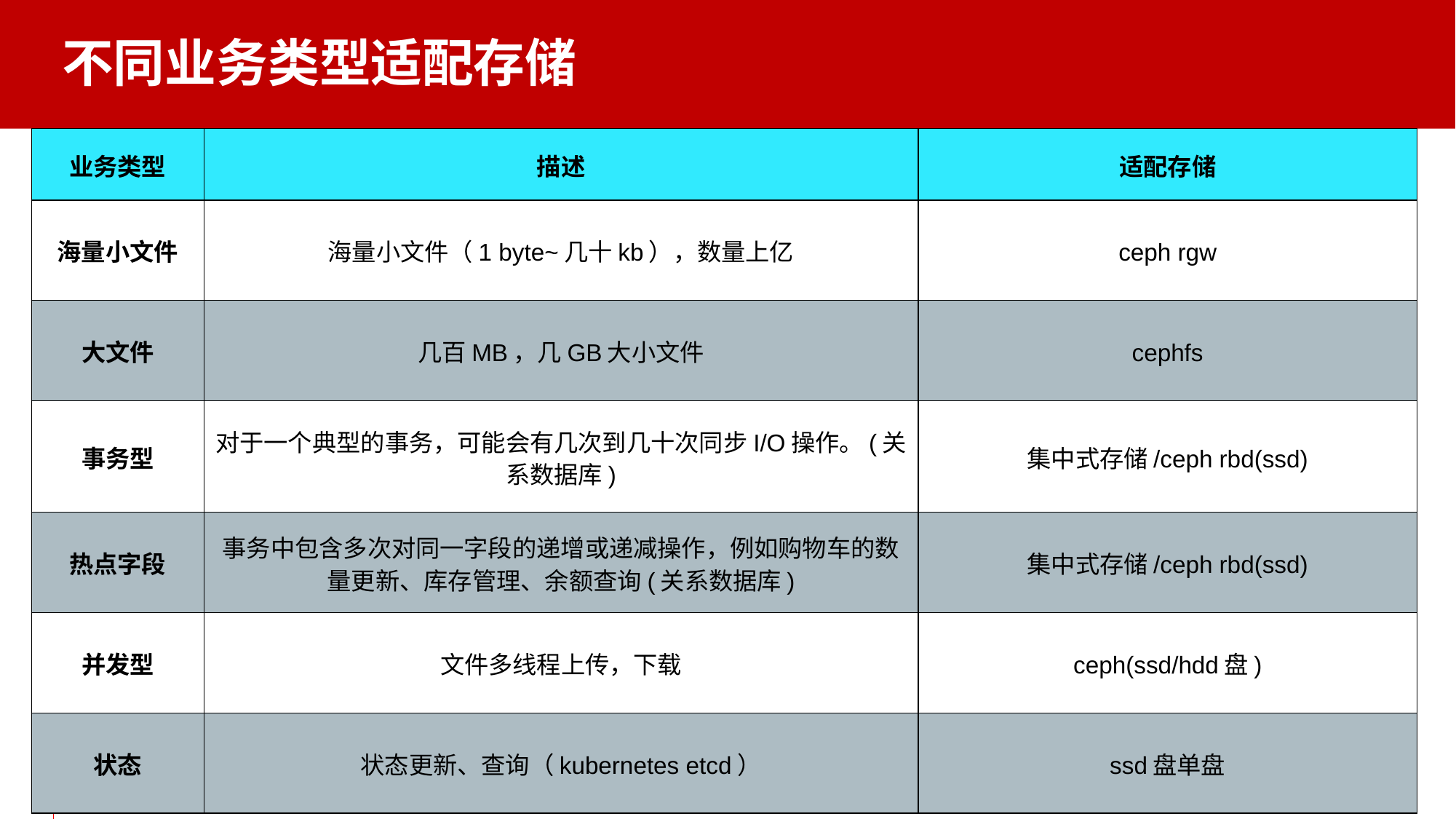

不同业务类型适配存储
| 业务类型 | 描述 | 适配存储 |
| --- | --- | --- |
| 海量小文件 | 海量小文件（1 byte~几十kb），数量上亿 | ceph rgw |
| 大文件 | 几百MB，几GB大小文件 | cephfs |
| 事务型 | 对于一个典型的事务，可能会有几次到几十次同步I/O操作。(关系数据库) | 集中式存储/ceph rbd(ssd) |
| 热点字段 | 事务中包含多次对同一字段的递增或递减操作，例如购物车的数量更新、库存管理、余额查询(关系数据库) | 集中式存储/ceph rbd(ssd) |
| 并发型 | 文件多线程上传，下载 | ceph(ssd/hdd盘) |
| 状态 | 状态更新、查询（kubernetes etcd） | ssd盘单盘 |
7